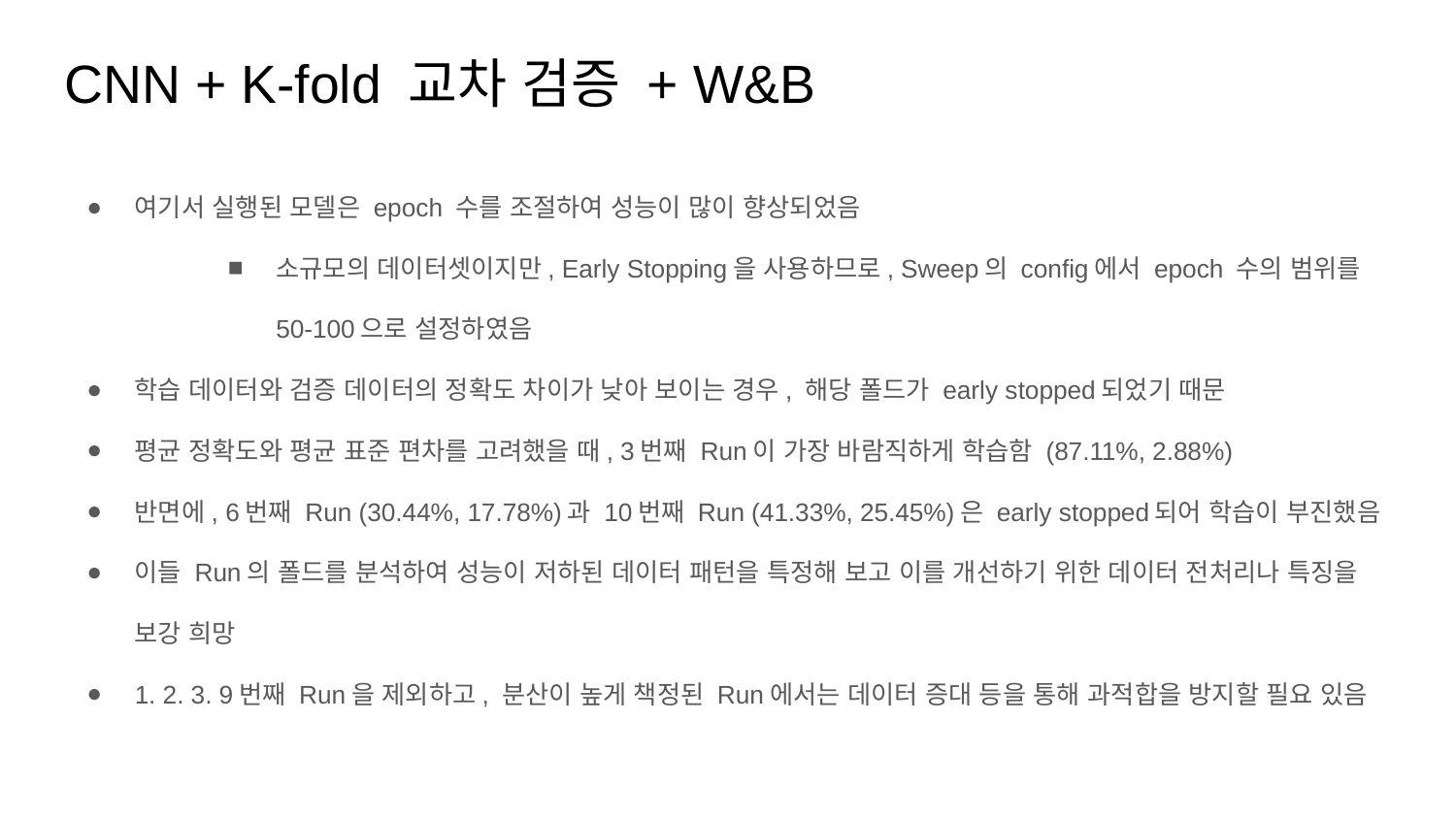

# CNN + K-fold 교차 검증 + W&B

여기서 실행된 모델은 epoch 수를 조절하여 성능이 많이 향상되었음
소규모의 데이터셋이지만, Early Stopping을 사용하므로, Sweep의 config에서 epoch 수의 범위를 50-100으로 설정하였음
학습 데이터와 검증 데이터의 정확도 차이가 낮아 보이는 경우, 해당 폴드가 early stopped되었기 때문
평균 정확도와 평균 표준 편차를 고려했을 때, 3번째 Run이 가장 바람직하게 학습함 (87.11%, 2.88%)
반면에, 6번째 Run (30.44%, 17.78%)과 10번째 Run (41.33%, 25.45%)은 early stopped되어 학습이 부진했음
이들 Run의 폴드를 분석하여 성능이 저하된 데이터 패턴을 특정해 보고 이를 개선하기 위한 데이터 전처리나 특징을 보강 희망
1. 2. 3. 9번째 Run을 제외하고, 분산이 높게 책정된 Run에서는 데이터 증대 등을 통해 과적합을 방지할 필요 있음